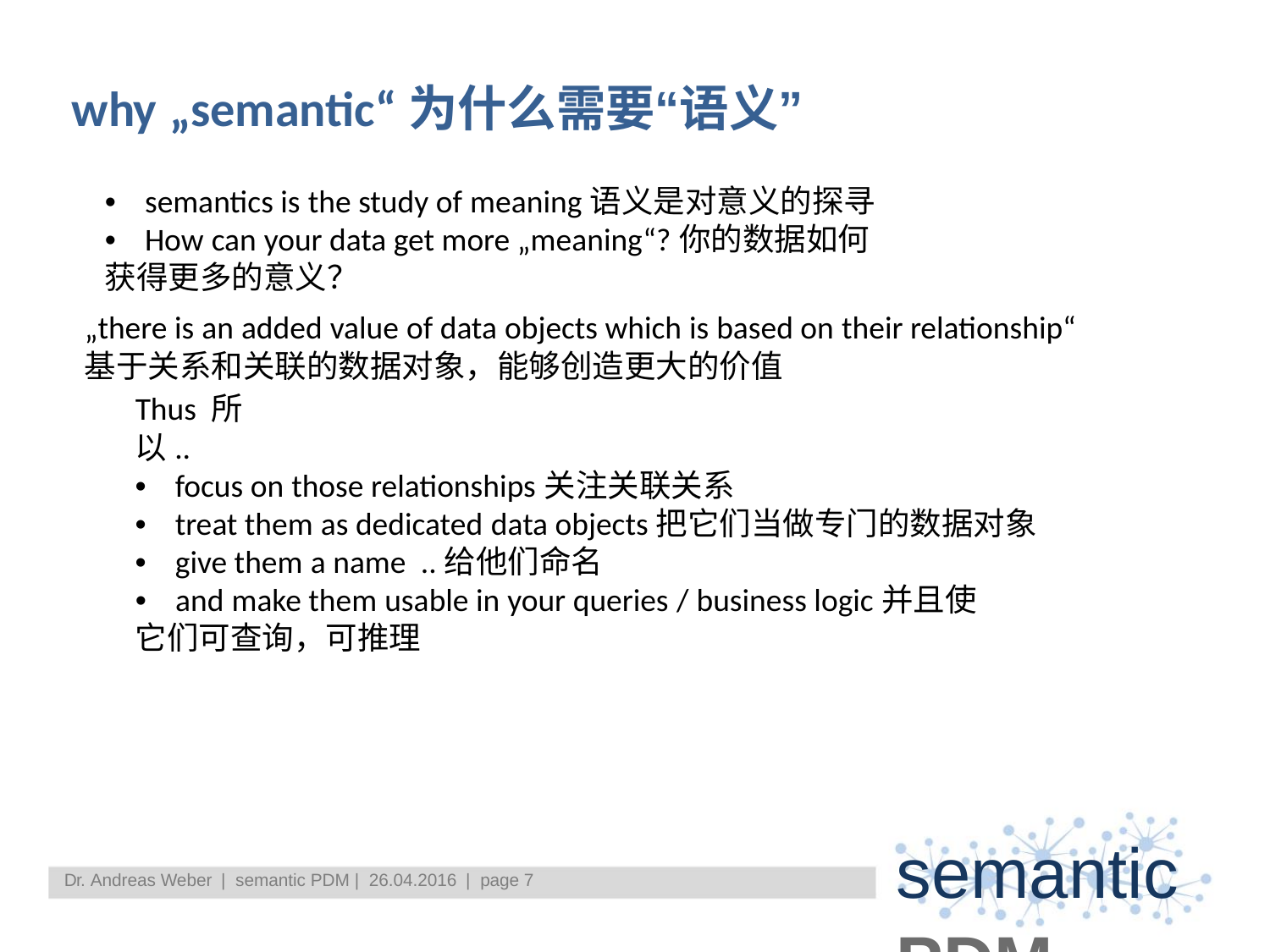

why „semantic“为什么需要“语义”
• semantics is the study of meaning语义是对意义的探寻
• How can your data get more „meaning“?你的数据如何获得更多的意义？
„there is an added value of data objects which is based on their relationship“
基于关系和关联的数据对象，能够创造更大的价值
Thus 所以..
• focus on those relationships关注关联关系
• treat them as dedicated data objects把它们当做专门的数据对象
• give them a name ..给他们命名
• and make them usable in your queries / business logic并且使它们可查询，可推理
semantic PDM
Dr. Andreas Weber | semantic PDM | 26.04.2016 | page 7